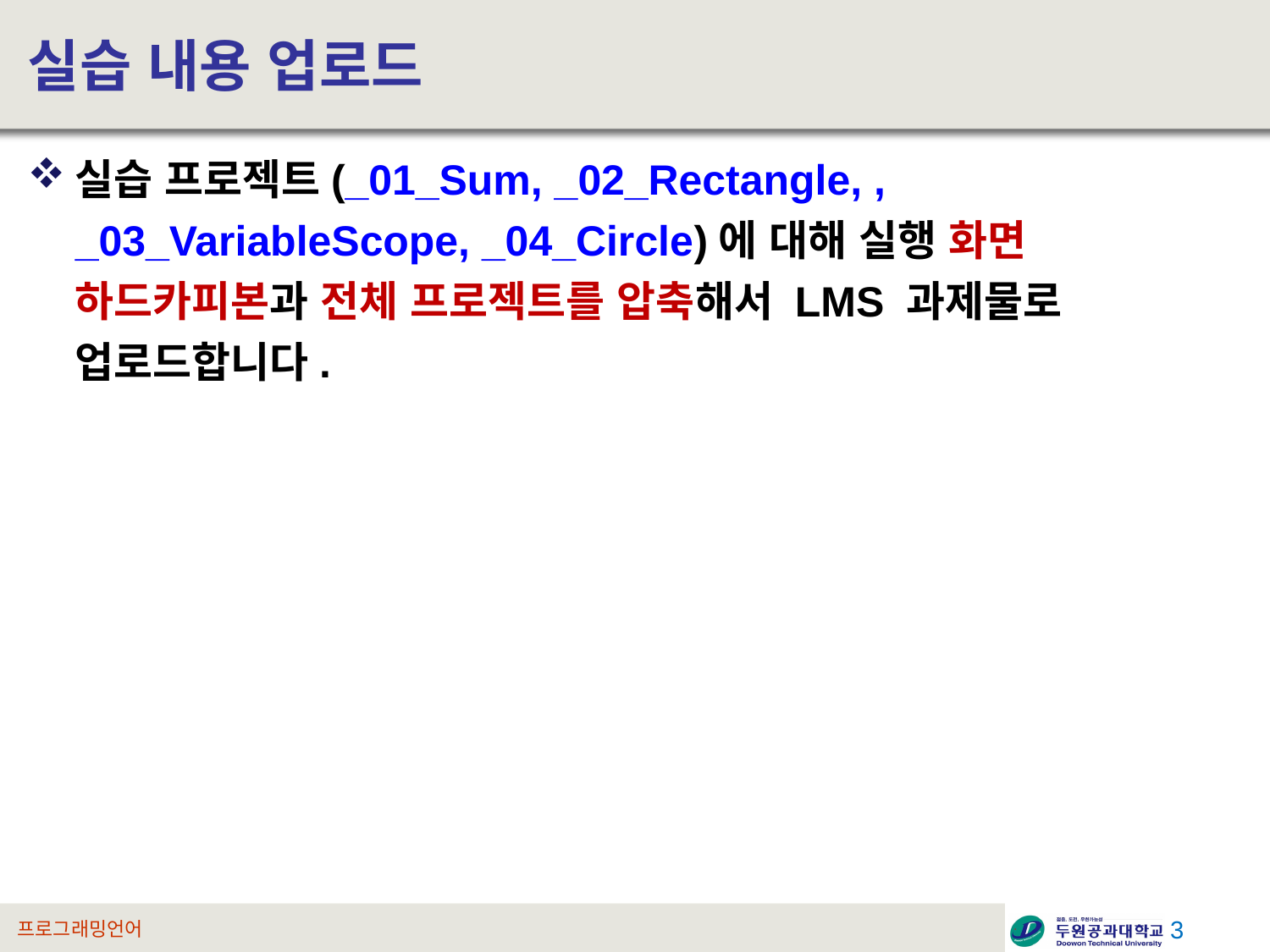

# 실습 내용 업로드
실습 프로젝트(_01_Sum, _02_Rectangle, , _03_VariableScope, _04_Circle)에 대해 실행 화면 하드카피본과 전체 프로젝트를 압축해서 LMS 과제물로 업로드합니다.